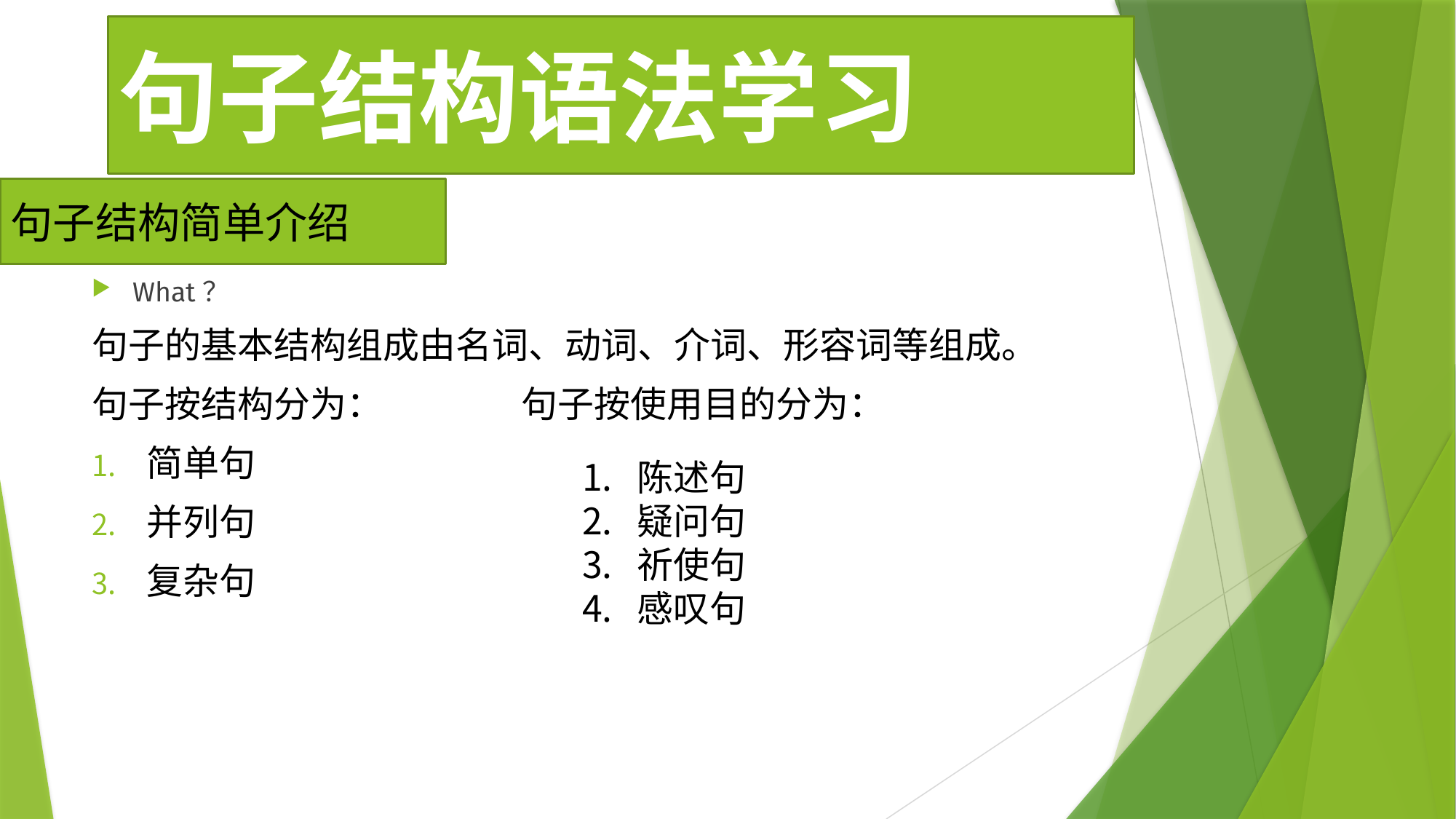

# 句子结构语法学习
句子结构简单介绍
What？
句子的基本结构组成由名词、动词、介词、形容词等组成。
句子按结构分为：                 句子按使用目的分为：
简单句
并列句
复杂句

陈述句
疑问句
祈使句
感叹句